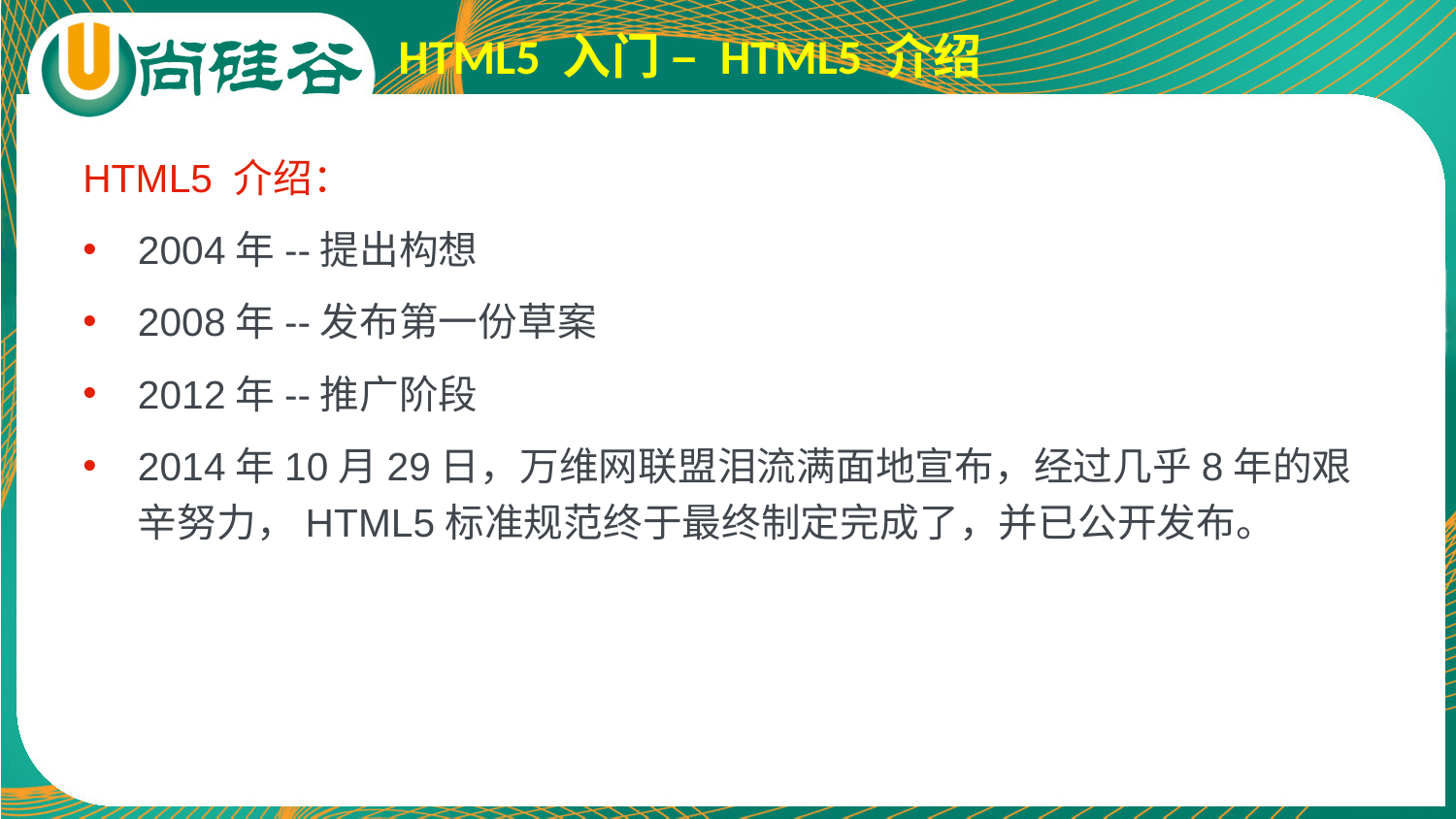

# HTML5 入门 – HTML5 介绍
HTML5 介绍：
2004年--提出构想
2008年--发布第一份草案
2012年--推广阶段
2014年10月29日，万维网联盟泪流满面地宣布，经过几乎8年的艰辛努力，HTML5标准规范终于最终制定完成了，并已公开发布。